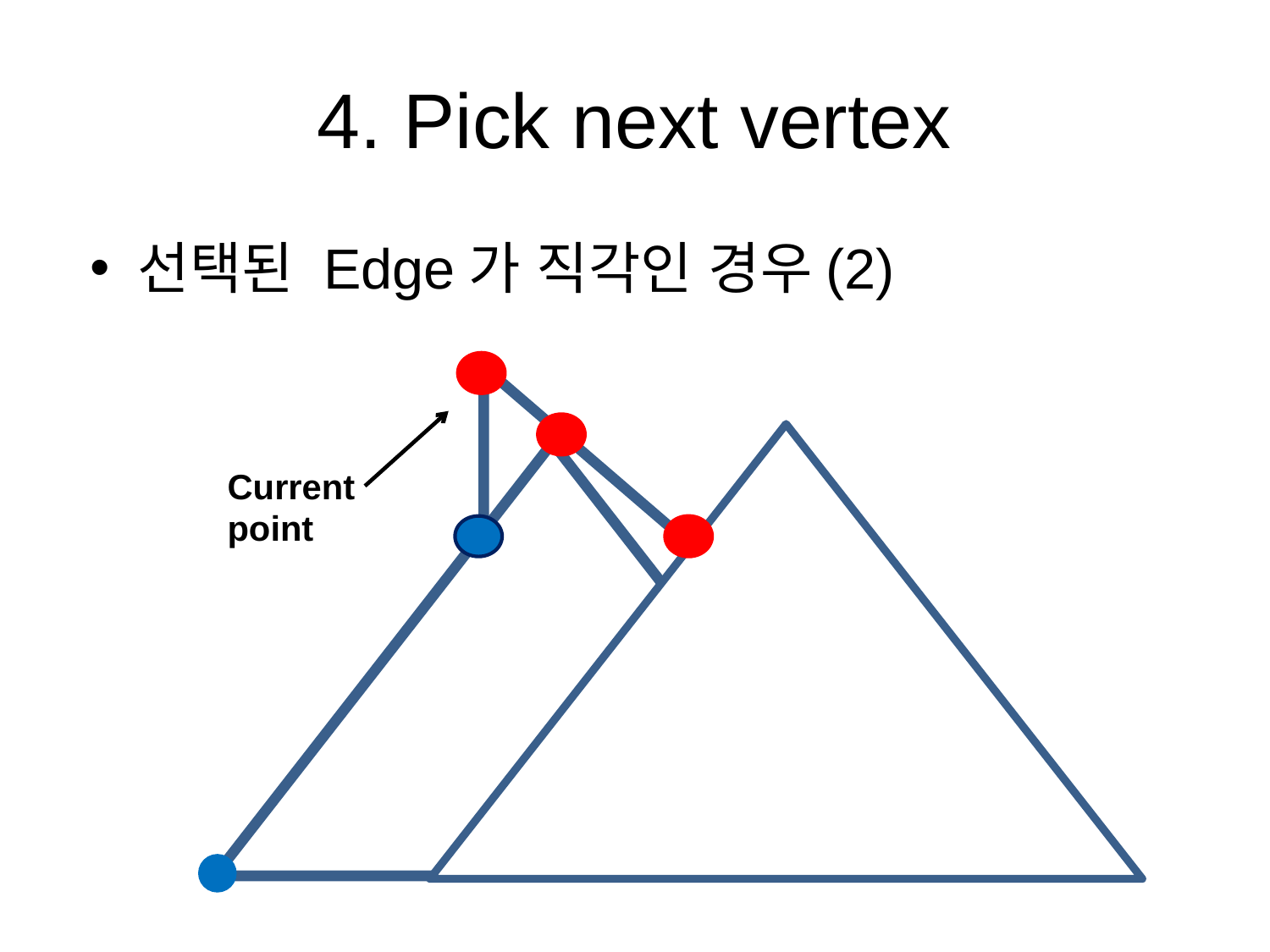

# 4. Pick next vertex
선택된 Edge가 직각인 경우(2)

Current point